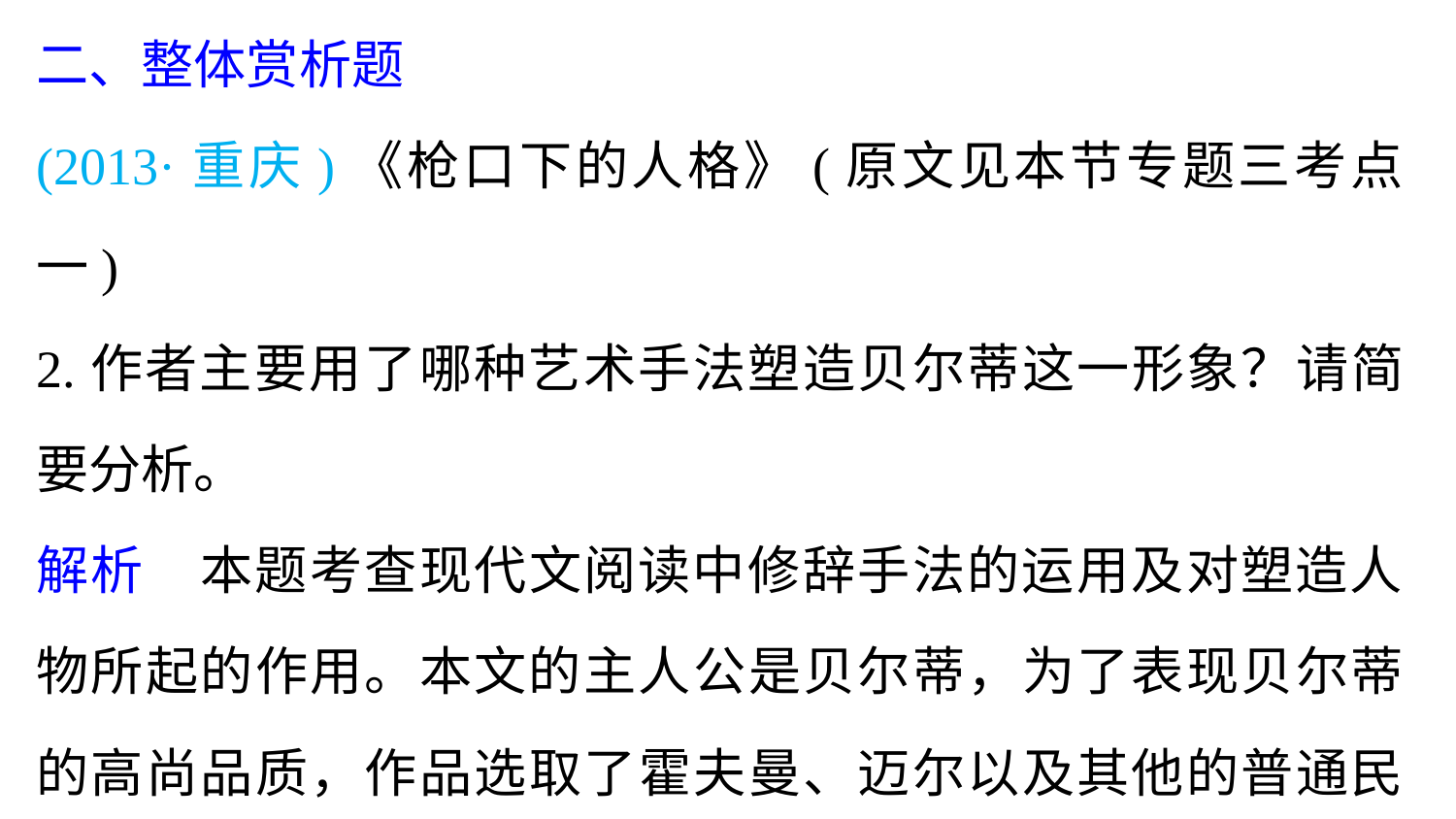

二、整体赏析题
(2013·重庆)《枪口下的人格》(原文见本节专题三考点一)
2.作者主要用了哪种艺术手法塑造贝尔蒂这一形象？请简要分析。
解析　本题考查现代文阅读中修辞手法的运用及对塑造人物所起的作用。本文的主人公是贝尔蒂，为了表现贝尔蒂的高尚品质，作品选取了霍夫曼、迈尔以及其他的普通民众等形象来与贝尔蒂进行对比。